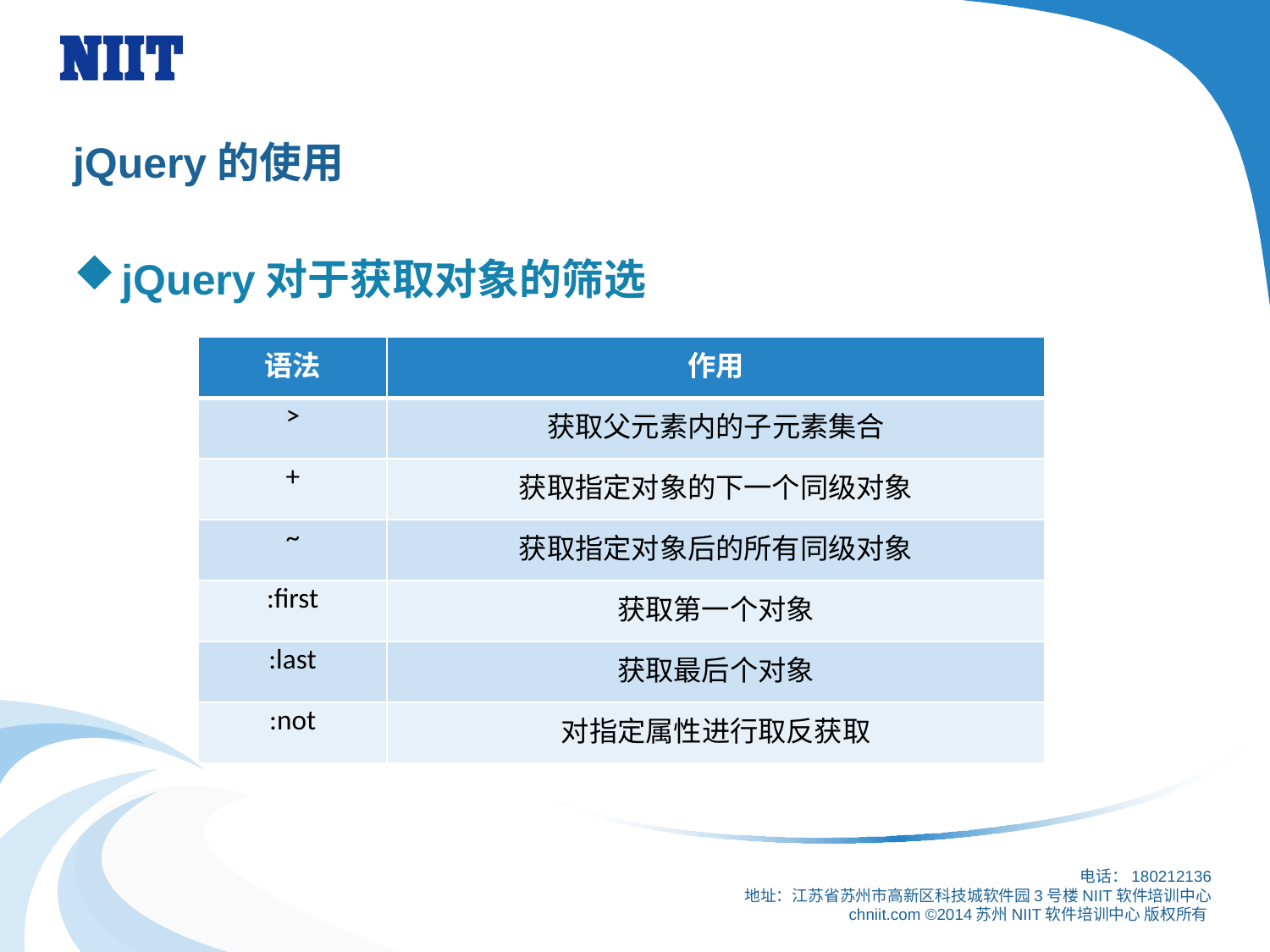

# jQuery的使用
jQuery对于获取对象的筛选

| 语法 | 作用 |
| --- | --- |
| > | 获取父元素内的子元素集合 |
| + | 获取指定对象的下一个同级对象 |
| ~ | 获取指定对象后的所有同级对象 |
| :first | 获取第一个对象 |
| :last | 获取最后个对象 |
| :not | 对指定属性进行取反获取 |